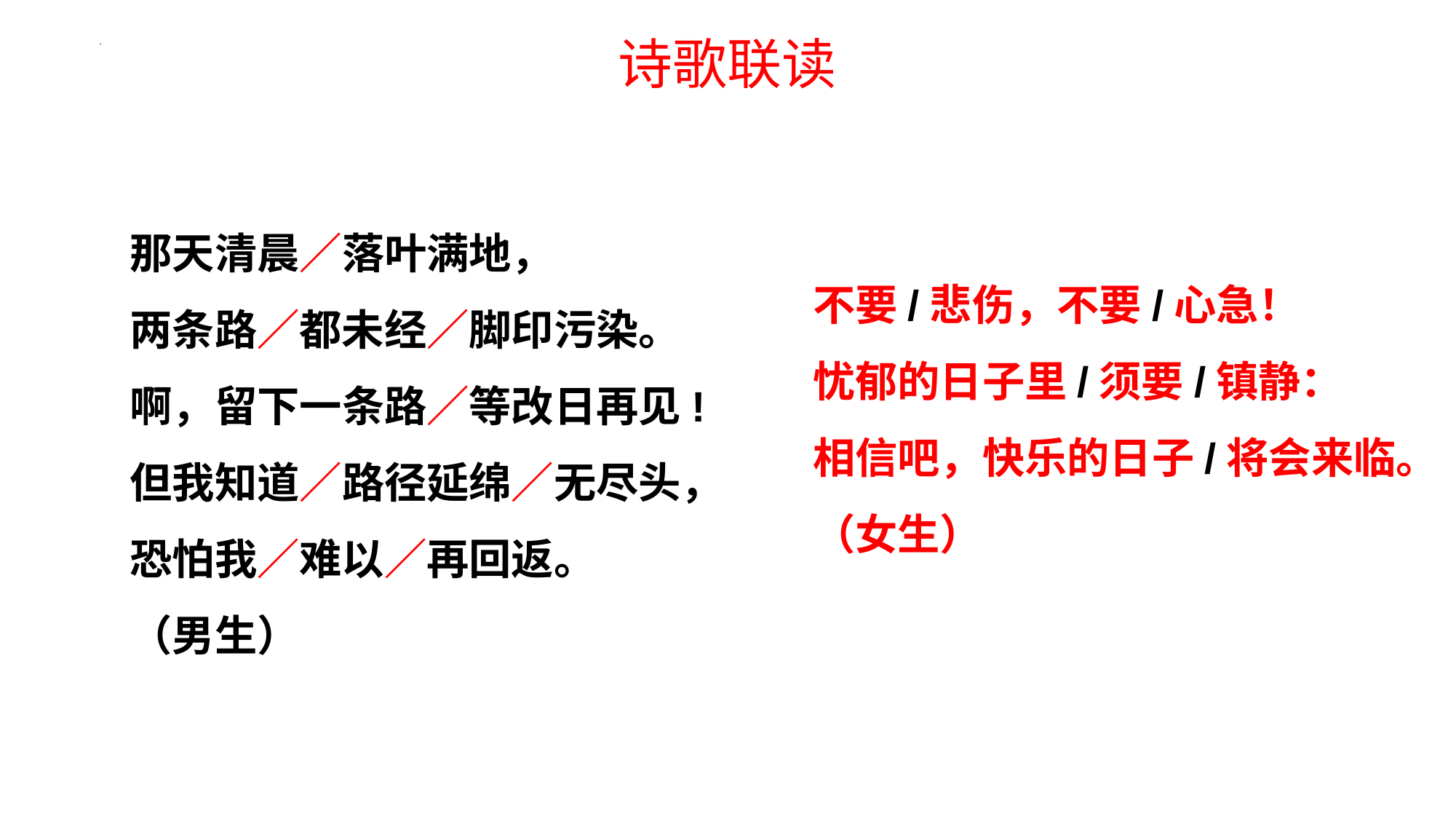

# 诗歌联读
那天清晨／落叶满地，
两条路／都未经／脚印污染。
啊，留下一条路／等改日再见! 但我知道／路径延绵／无尽头， 恐怕我／难以／再回返。
（男生）

不要/悲伤，不要/心急！
忧郁的日子里/须要/镇静：
相信吧，快乐的日子/将会来临。（女生）